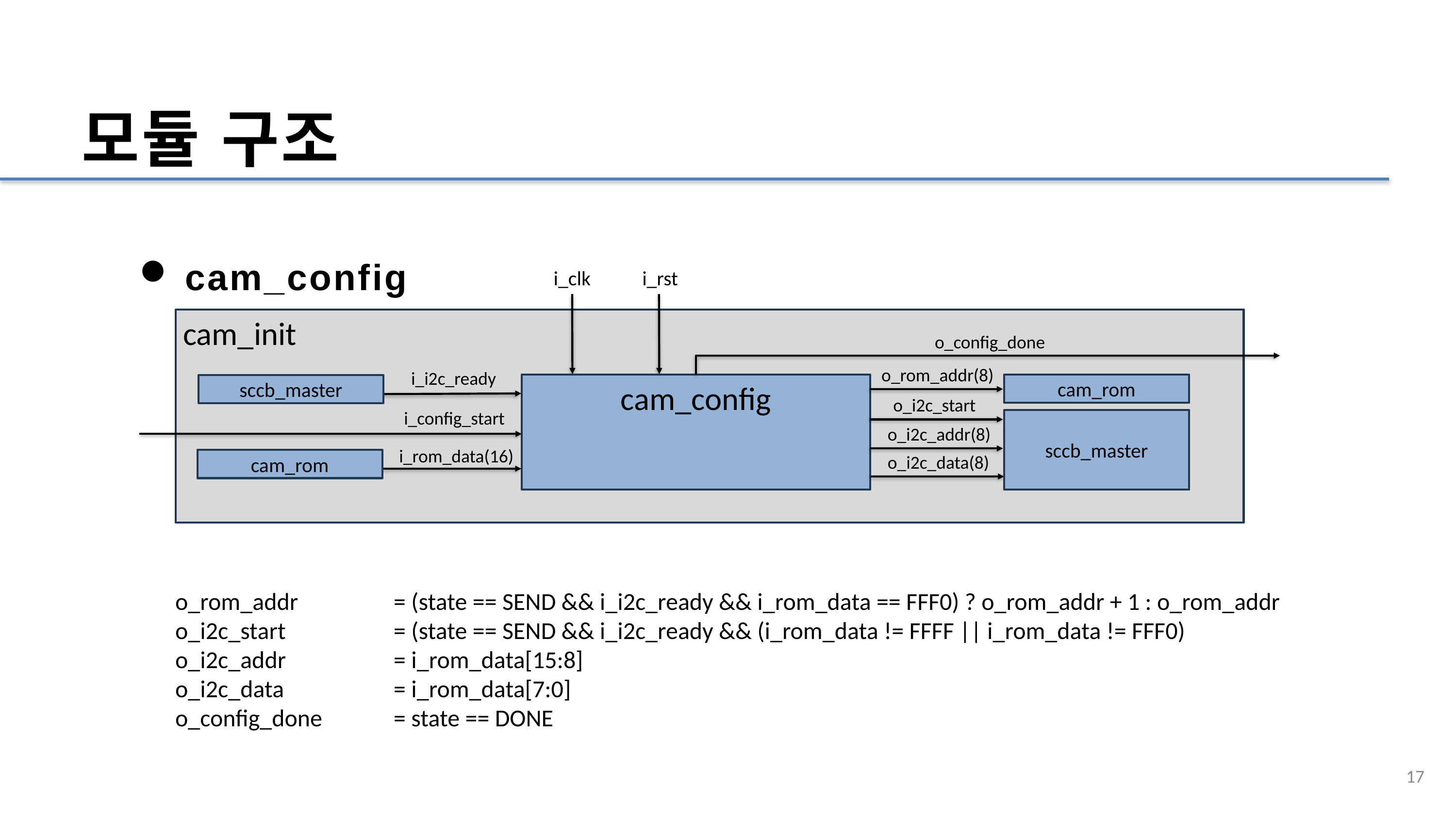

모듈 구조
cam_config
i_clk
i_rst
cam_init
o_config_done
o_rom_addr(8)
i_i2c_ready
cam_config
cam_rom
sccb_master
o_i2c_start
i_config_start
sccb_master
o_i2c_addr(8)
i_rom_data(16)
o_i2c_data(8)
cam_rom
o_rom_addr 		= (state == SEND && i_i2c_ready && i_rom_data == FFF0) ? o_rom_addr + 1 : o_rom_addr
o_i2c_start 		= (state == SEND && i_i2c_ready && (i_rom_data != FFFF || i_rom_data != FFF0)
o_i2c_addr 		= i_rom_data[15:8]
o_i2c_data 		= i_rom_data[7:0]
o_config_done 	= state == DONE

17